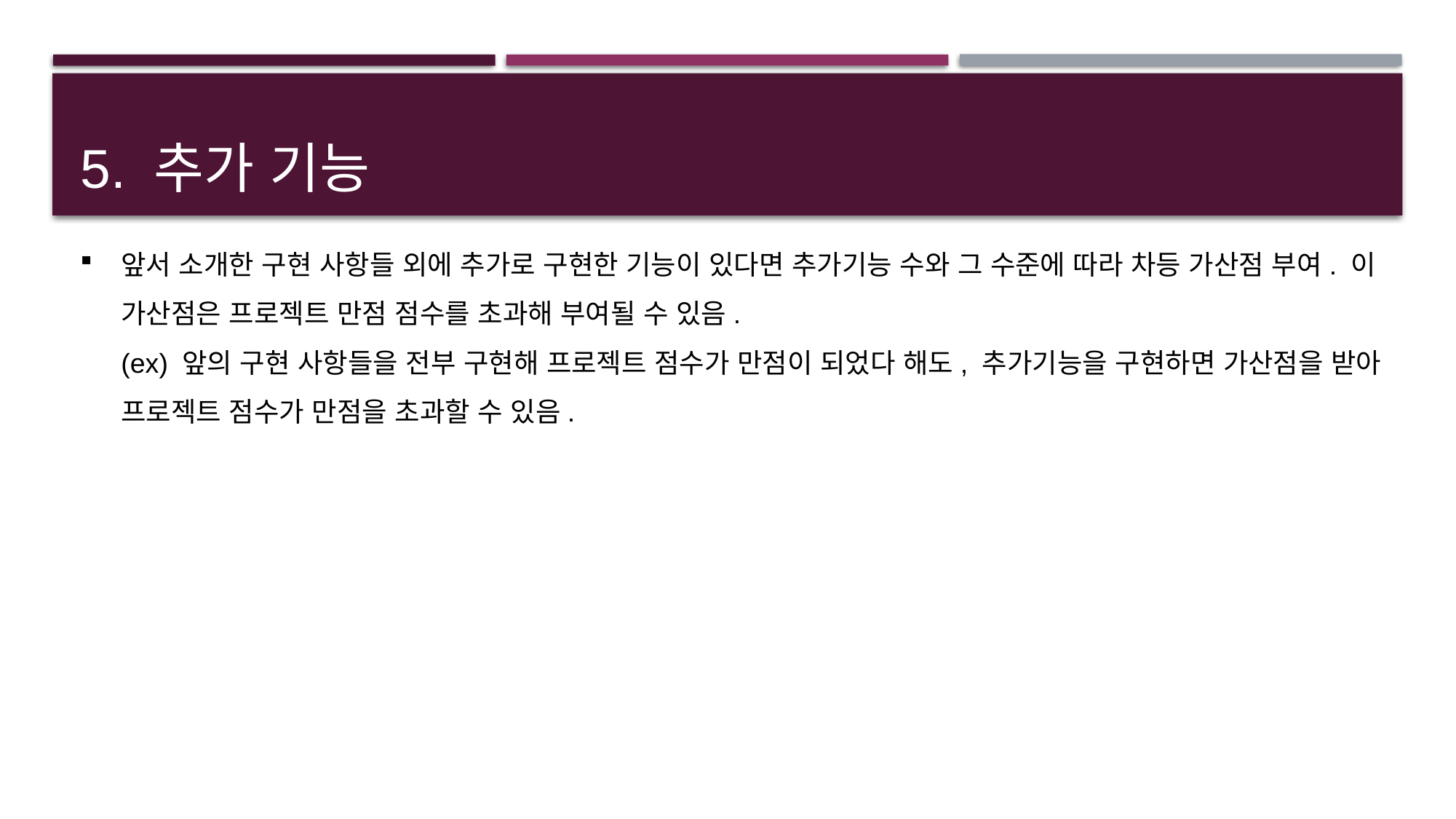

# 5. 추가 기능
앞서 소개한 구현 사항들 외에 추가로 구현한 기능이 있다면 추가기능 수와 그 수준에 따라 차등 가산점 부여. 이 가산점은 프로젝트 만점 점수를 초과해 부여될 수 있음.
(ex) 앞의 구현 사항들을 전부 구현해 프로젝트 점수가 만점이 되었다 해도, 추가기능을 구현하면 가산점을 받아 프로젝트 점수가 만점을 초과할 수 있음.